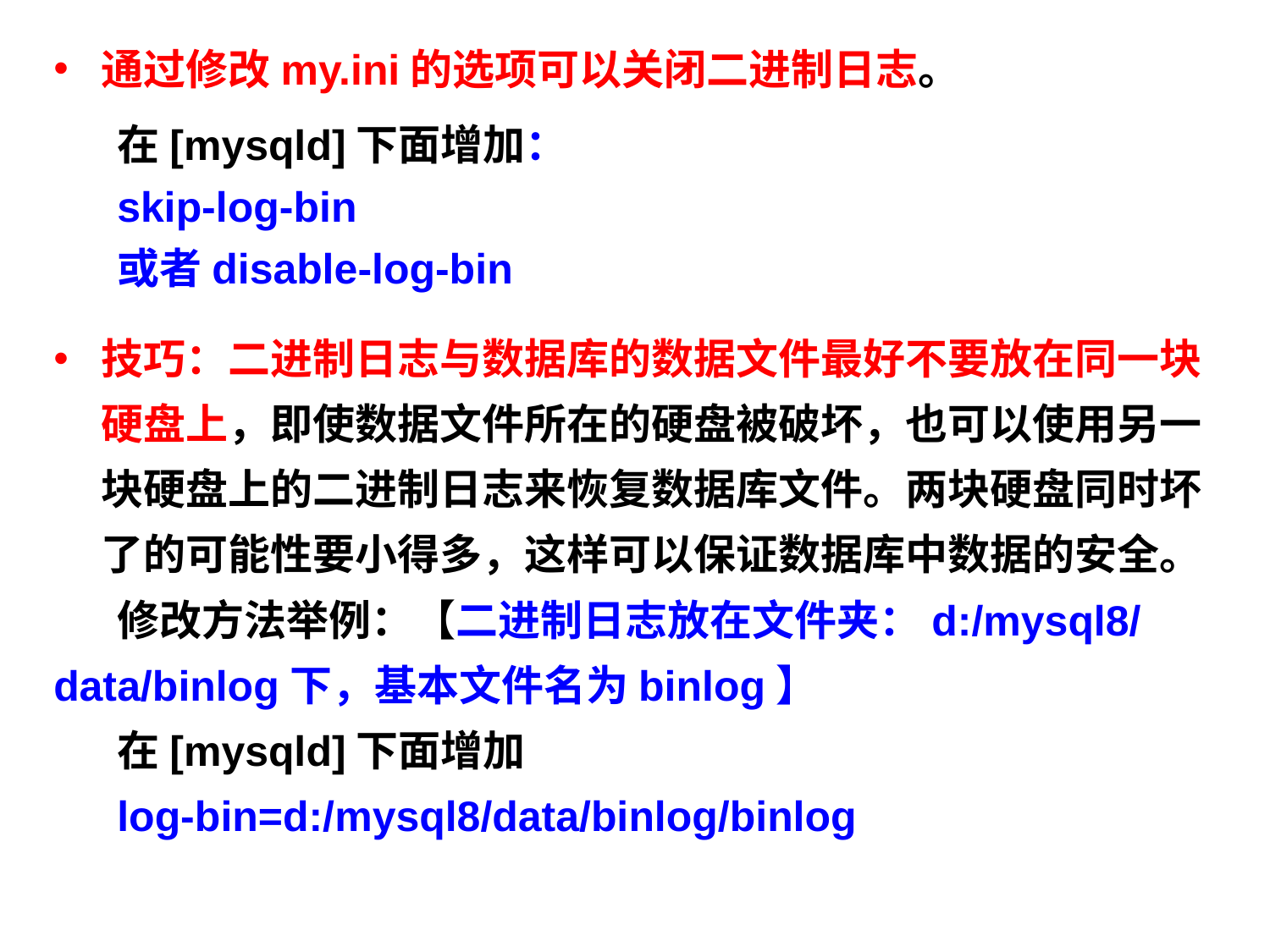

通过修改my.ini的选项可以关闭二进制日志。
在[mysqld]下面增加：
skip-log-bin
或者disable-log-bin
技巧：二进制日志与数据库的数据文件最好不要放在同一块硬盘上，即使数据文件所在的硬盘被破坏，也可以使用另一块硬盘上的二进制日志来恢复数据库文件。两块硬盘同时坏了的可能性要小得多，这样可以保证数据库中数据的安全。
修改方法举例：【二进制日志放在文件夹：d:/mysql8/data/binlog下，基本文件名为binlog】
在[mysqld]下面增加
log-bin=d:/mysql8/data/binlog/binlog